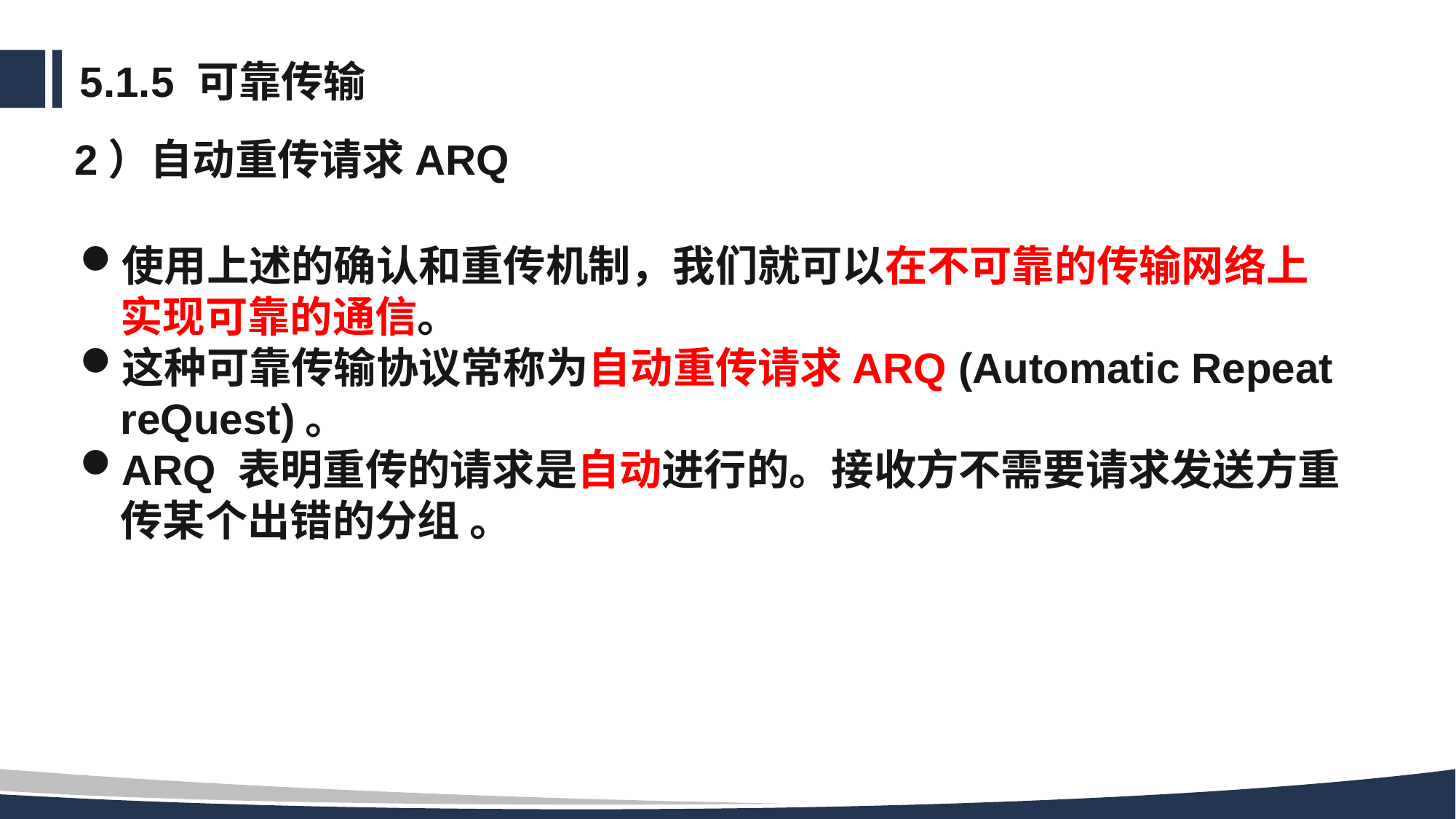

# 5.1.5 可靠传输
2）自动重传请求ARQ
使用上述的确认和重传机制，我们就可以在不可靠的传输网络上实现可靠的通信。
这种可靠传输协议常称为自动重传请求ARQ (Automatic Repeat reQuest)。
ARQ 表明重传的请求是自动进行的。接收方不需要请求发送方重传某个出错的分组 。